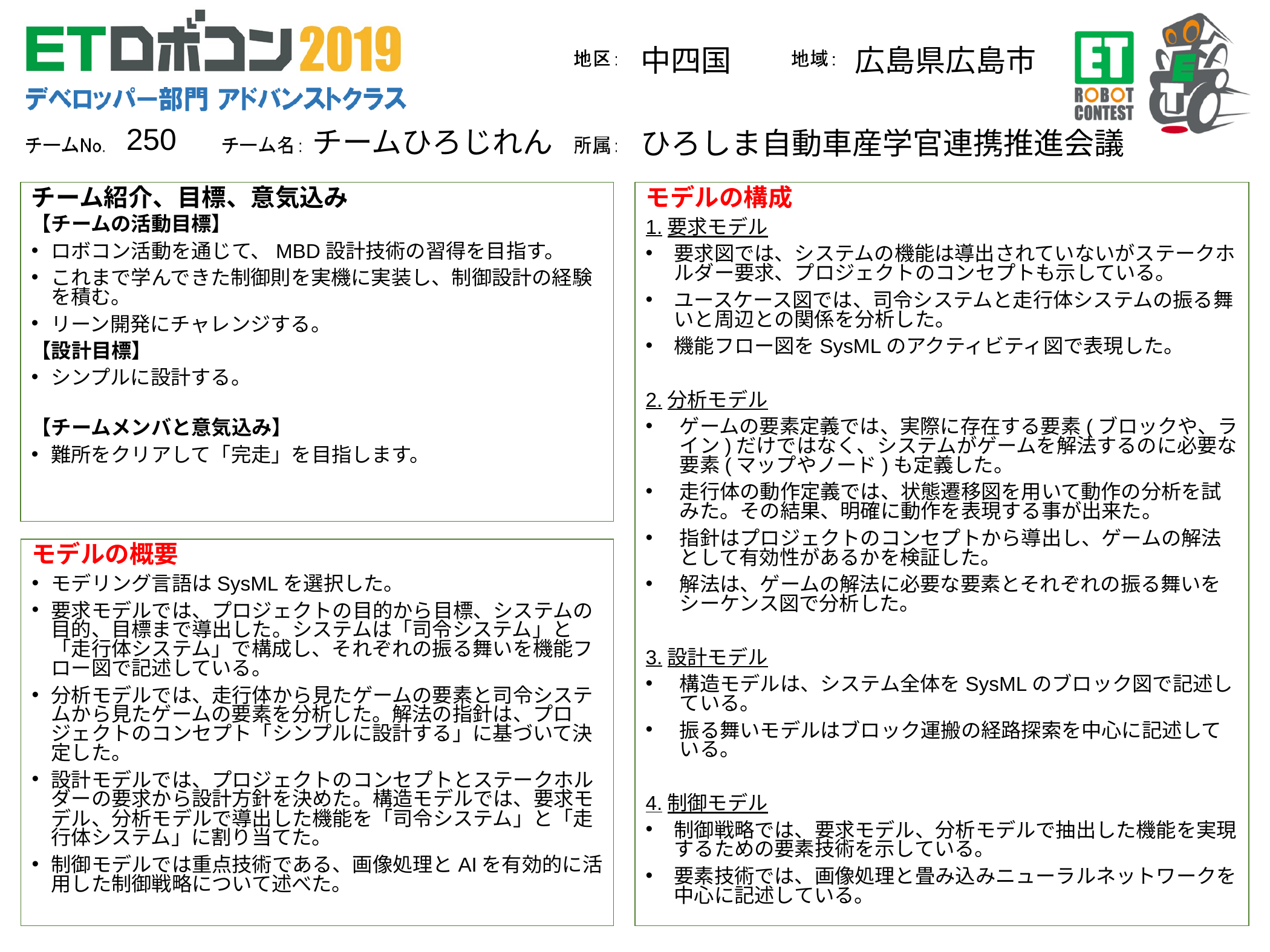

中四国
広島県広島市
250
ひろしま自動車産学官連携推進会議
チームひろじれん
チーム紹介、目標、意気込み
【チームの活動目標】
ロボコン活動を通じて、MBD設計技術の習得を目指す。
これまで学んできた制御則を実機に実装し、制御設計の経験を積む。
リーン開発にチャレンジする。
【設計目標】
シンプルに設計する。

【チームメンバと意気込み】
難所をクリアして「完走」を目指します。

モデルの構成
1.要求モデル
要求図では、システムの機能は導出されていないがステークホルダー要求、プロジェクトのコンセプトも示している。
ユースケース図では、司令システムと走行体システムの振る舞いと周辺との関係を分析した。
機能フロー図をSysMLのアクティビティ図で表現した。

2.分析モデル
ゲームの要素定義では、実際に存在する要素(ブロックや、ライン)だけではなく、システムがゲームを解法するのに必要な要素(マップやノード)も定義した。
走行体の動作定義では、状態遷移図を用いて動作の分析を試みた。その結果、明確に動作を表現する事が出来た。
指針はプロジェクトのコンセプトから導出し、ゲームの解法として有効性があるかを検証した。
解法は、ゲームの解法に必要な要素とそれぞれの振る舞いをシーケンス図で分析した。

3.設計モデル
構造モデルは、システム全体をSysMLのブロック図で記述している。
振る舞いモデルはブロック運搬の経路探索を中心に記述している。

4.制御モデル
制御戦略では、要求モデル、分析モデルで抽出した機能を実現するための要素技術を示している。
要素技術では、画像処理と畳み込みニューラルネットワークを中心に記述している。
モデルの概要
モデリング言語はSysMLを選択した。
要求モデルでは、プロジェクトの目的から目標、システムの目的、目標まで導出した。システムは「司令システム」と「走行体システム」で構成し、それぞれの振る舞いを機能フロー図で記述している。
分析モデルでは、走行体から見たゲームの要素と司令システムから見たゲームの要素を分析した。解法の指針は、プロジェクトのコンセプト「シンプルに設計する」に基づいて決定した。
設計モデルでは、プロジェクトのコンセプトとステークホルダーの要求から設計方針を決めた。構造モデルでは、要求モデル、分析モデルで導出した機能を「司令システム」と「走行体システム」に割り当てた。
制御モデルでは重点技術である、画像処理とAIを有効的に活用した制御戦略について述べた。